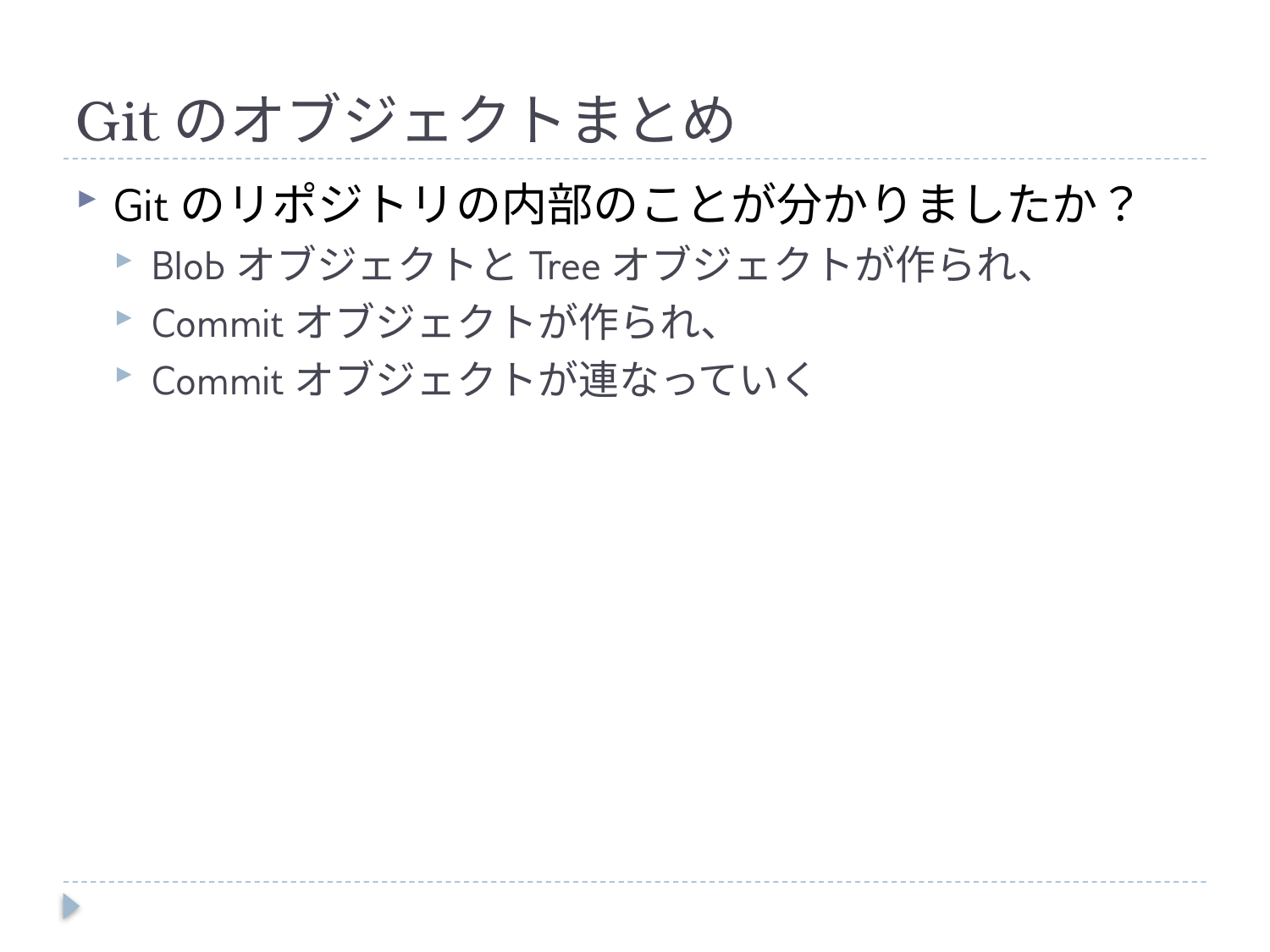

# Gitのオブジェクトまとめ
Gitのリポジトリの内部のことが分かりましたか？
BlobオブジェクトとTreeオブジェクトが作られ、
Commitオブジェクトが作られ、
Commitオブジェクトが連なっていく